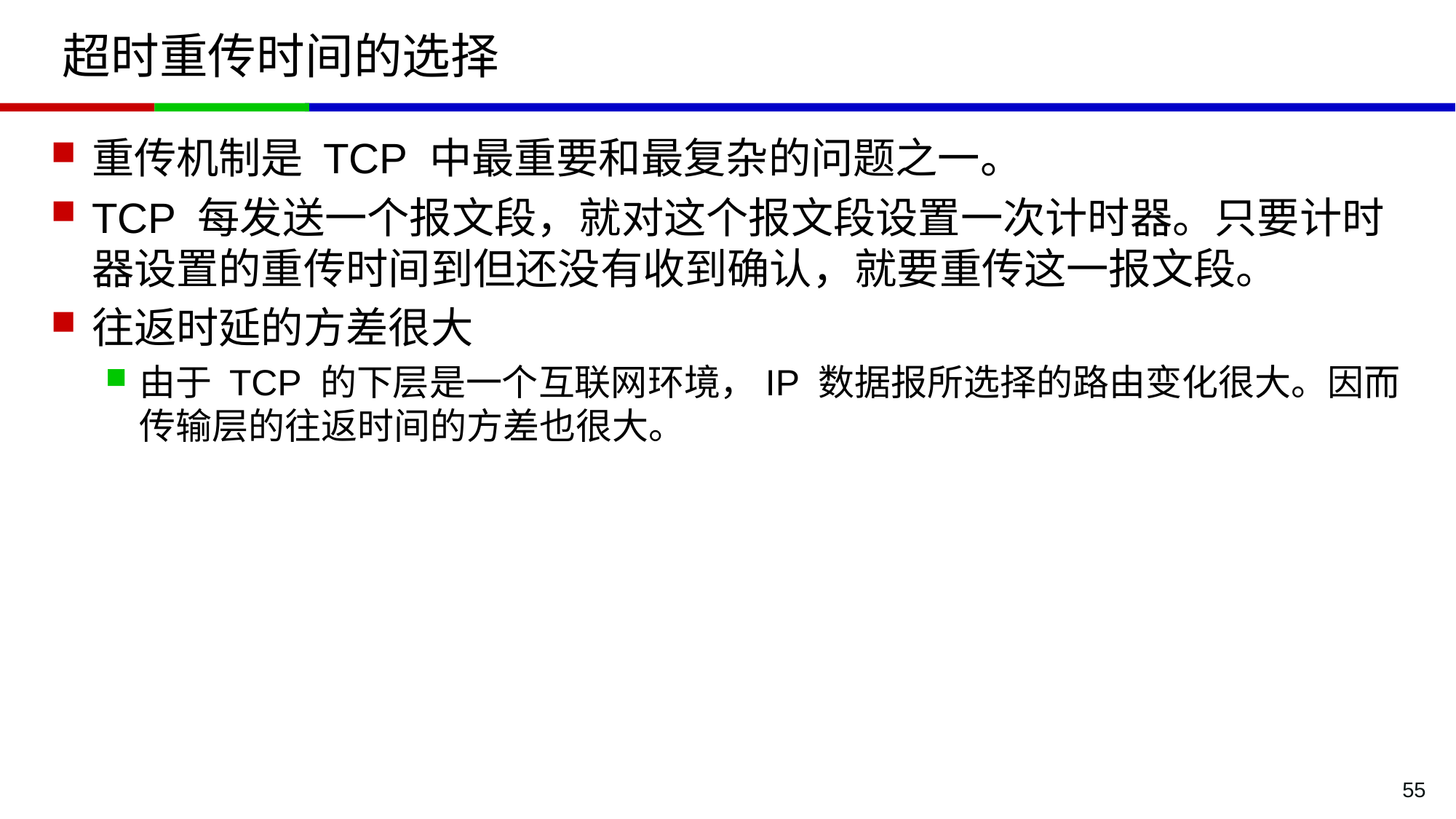

# 超时重传时间的选择
重传机制是 TCP 中最重要和最复杂的问题之一。
TCP 每发送一个报文段，就对这个报文段设置一次计时器。只要计时器设置的重传时间到但还没有收到确认，就要重传这一报文段。
往返时延的方差很大
由于 TCP 的下层是一个互联网环境，IP 数据报所选择的路由变化很大。因而传输层的往返时间的方差也很大。
55